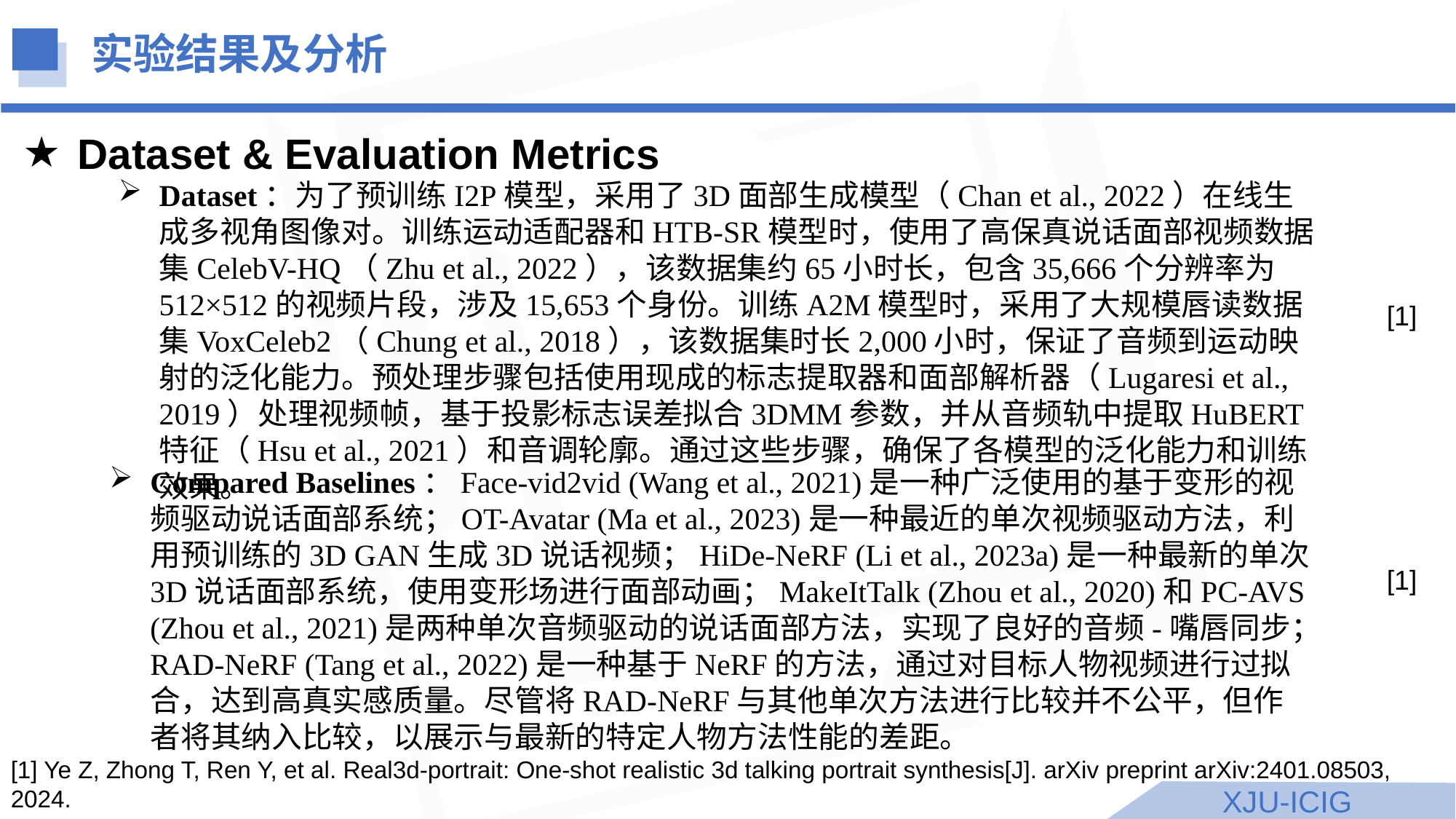

实验结果及分析

Dataset & Evaluation Metrics
Dataset：为了预训练I2P模型，采用了3D面部生成模型（Chan et al., 2022）在线生成多视角图像对。训练运动适配器和HTB-SR模型时，使用了高保真说话面部视频数据集CelebV-HQ（Zhu et al., 2022），该数据集约65小时长，包含35,666个分辨率为512×512的视频片段，涉及15,653个身份。训练A2M模型时，采用了大规模唇读数据集VoxCeleb2（Chung et al., 2018），该数据集时长2,000小时，保证了音频到运动映射的泛化能力。预处理步骤包括使用现成的标志提取器和面部解析器（Lugaresi et al., 2019）处理视频帧，基于投影标志误差拟合3DMM参数，并从音频轨中提取HuBERT特征（Hsu et al., 2021）和音调轮廓。通过这些步骤，确保了各模型的泛化能力和训练效果。
[1]
Compared Baselines：Face-vid2vid (Wang et al., 2021)是一种广泛使用的基于变形的视频驱动说话面部系统；OT-Avatar (Ma et al., 2023)是一种最近的单次视频驱动方法，利用预训练的3D GAN生成3D说话视频；HiDe-NeRF (Li et al., 2023a)是一种最新的单次3D说话面部系统，使用变形场进行面部动画；MakeItTalk (Zhou et al., 2020)和PC-AVS (Zhou et al., 2021)是两种单次音频驱动的说话面部方法，实现了良好的音频-嘴唇同步；RAD-NeRF (Tang et al., 2022)是一种基于NeRF的方法，通过对目标人物视频进行过拟合，达到高真实感质量。尽管将RAD-NeRF与其他单次方法进行比较并不公平，但作者将其纳入比较，以展示与最新的特定人物方法性能的差距。
[1]
[1] Ye Z, Zhong T, Ren Y, et al. Real3d-portrait: One-shot realistic 3d talking portrait synthesis[J]. arXiv preprint arXiv:2401.08503, 2024.
XJU-ICIG